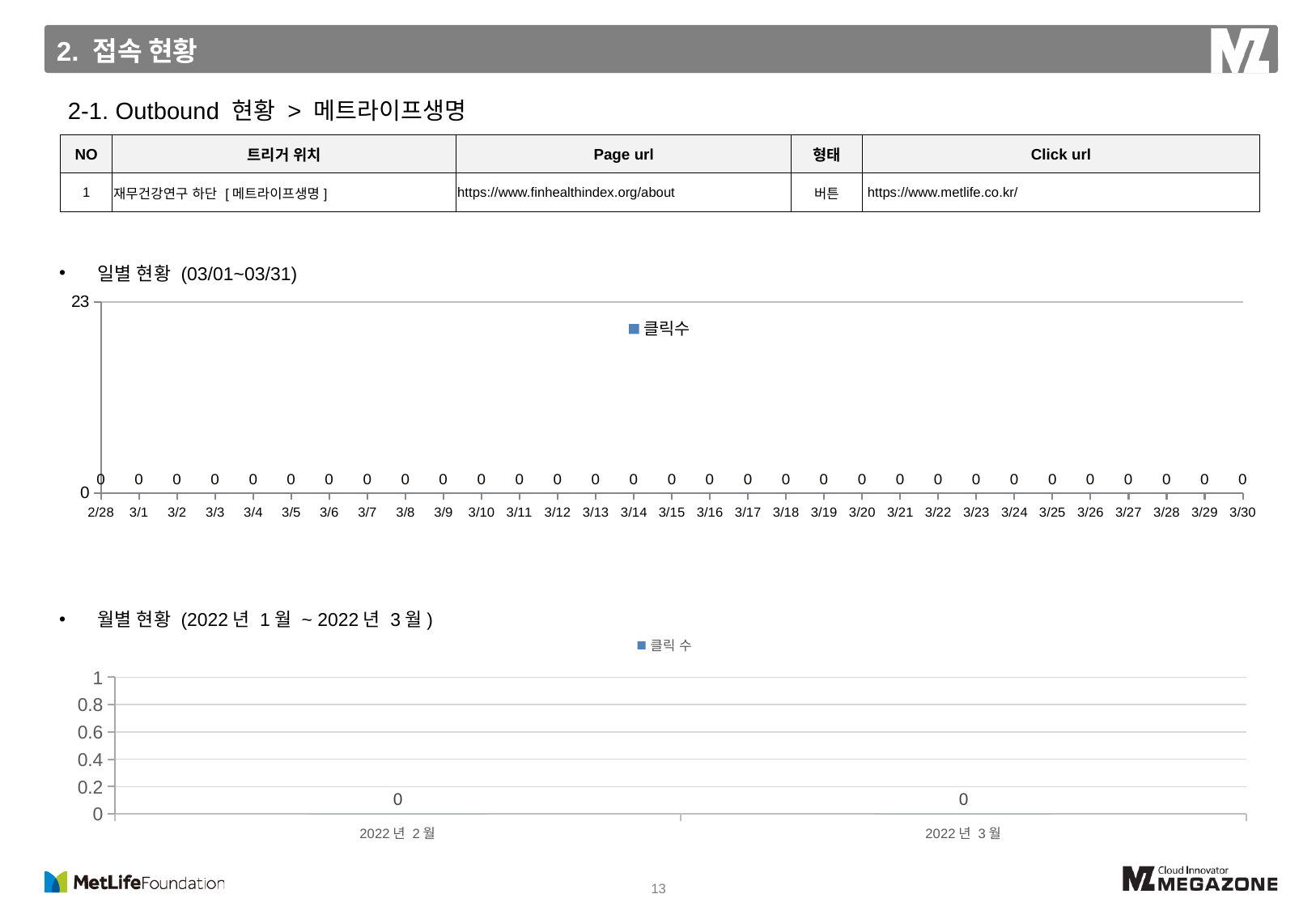

2. 접속 현황
2-1. Outbound 현황 > 메트라이프생명
| NO | 트리거 위치 | Page url | 형태 | Click url |
| --- | --- | --- | --- | --- |
| 1 | 재무건강연구 하단 [메트라이프생명] | https://www.finhealthindex.org/about | 버튼 | https://www.metlife.co.kr/ |
일별 현황 (03/01~03/31)

### Chart

| Category | 클릭수 |
|---|---|
| 43159 | 0.0 |
| 43160 | 0.0 |
| 43161 | 0.0 |
| 43162 | 0.0 |
| 43163 | 0.0 |
| 43164 | 0.0 |
| 43165 | 0.0 |
| 43166 | 0.0 |
| 43167 | 0.0 |
| 43168 | 0.0 |
| 43169 | 0.0 |
| 43170 | 0.0 |
| 43171 | 0.0 |
| 43172 | 0.0 |
| 43173 | 0.0 |
| 43174 | 0.0 |
| 43175 | 0.0 |
| 43176 | 0.0 |
| 43177 | 0.0 |
| 43178 | 0.0 |
| 43179 | 0.0 |
| 43180 | 0.0 |
| 43181 | 0.0 |
| 43182 | 0.0 |
| 43183 | 0.0 |
| 43184 | 0.0 |
| 43185 | 0.0 |
| 43186 | 0.0 |
| 43187 | 0.0 |
| 43188 | 0.0 |
| 43189 | 0.0 |
월별 현황 (2022년 1월 ~ 2022년 3월)

### Chart

| Category | 클릭 수 |
|---|---|
| 2022년 2월 | 0.0 |
| 2022년 3월 | 0.0 |
13